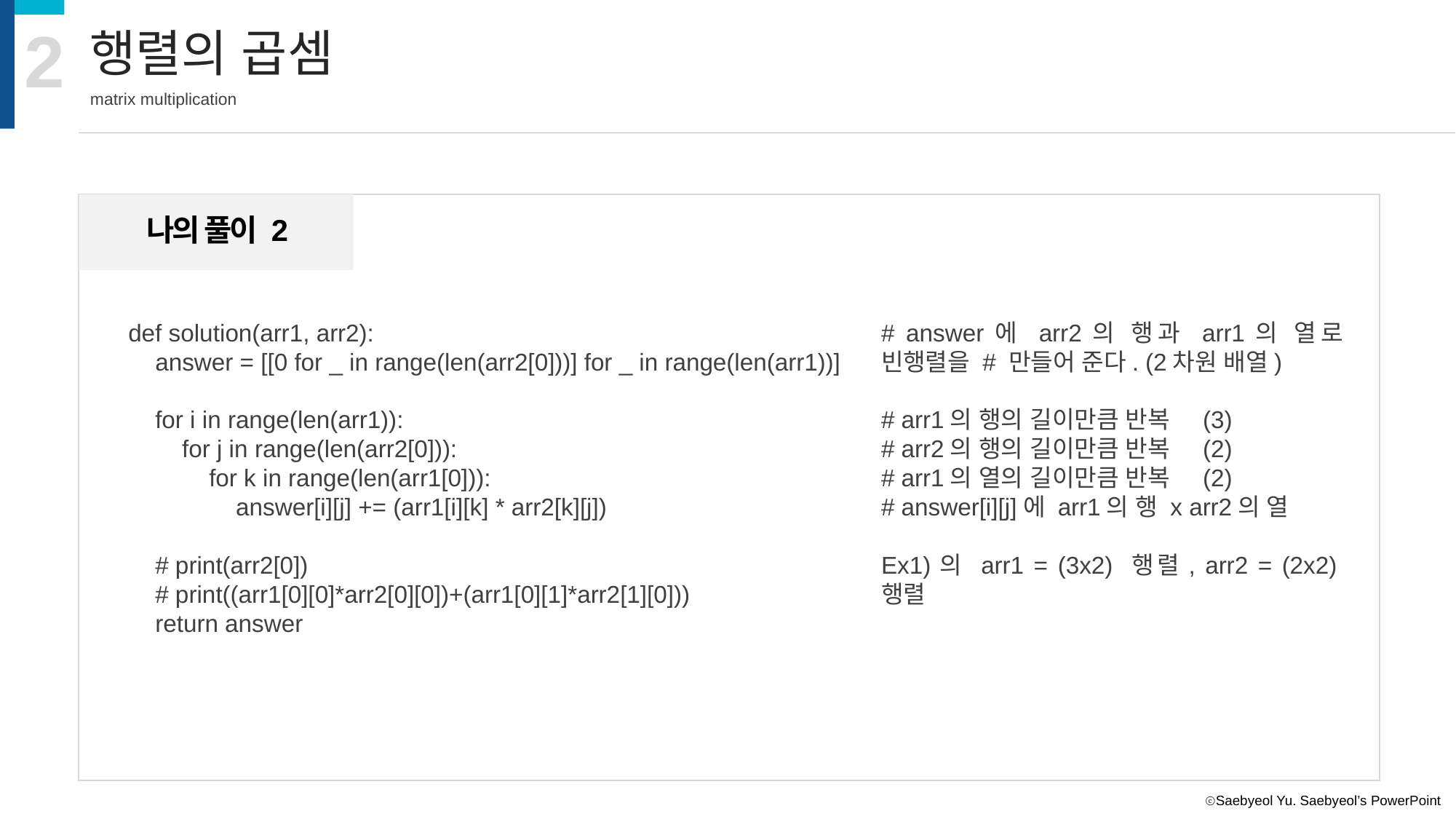

2
행렬의 곱셈
matrix multiplication

나의 풀이 2
def solution(arr1, arr2):
    answer = [[0 for _ in range(len(arr2[0]))] for _ in range(len(arr1))]

    for i in range(len(arr1)):
        for j in range(len(arr2[0])):
            for k in range(len(arr1[0])):
                answer[i][j] += (arr1[i][k] * arr2[k][j])

    # print(arr2[0])
    # print((arr1[0][0]*arr2[0][0])+(arr1[0][1]*arr2[1][0]))
    return answer

# answer에 arr2의 행과 arr1의 열로 빈행렬을 # 만들어 준다. (2차원 배열)

# arr1의 행의 길이만큼 반복    (3)
# arr2의 행의 길이만큼 반복    (2)
# arr1의 열의 길이만큼 반복    (2)
# answer[i][j]에 arr1의 행 x arr2의 열

Ex1)의 arr1 = (3x2) 행렬, arr2 = (2x2)행렬